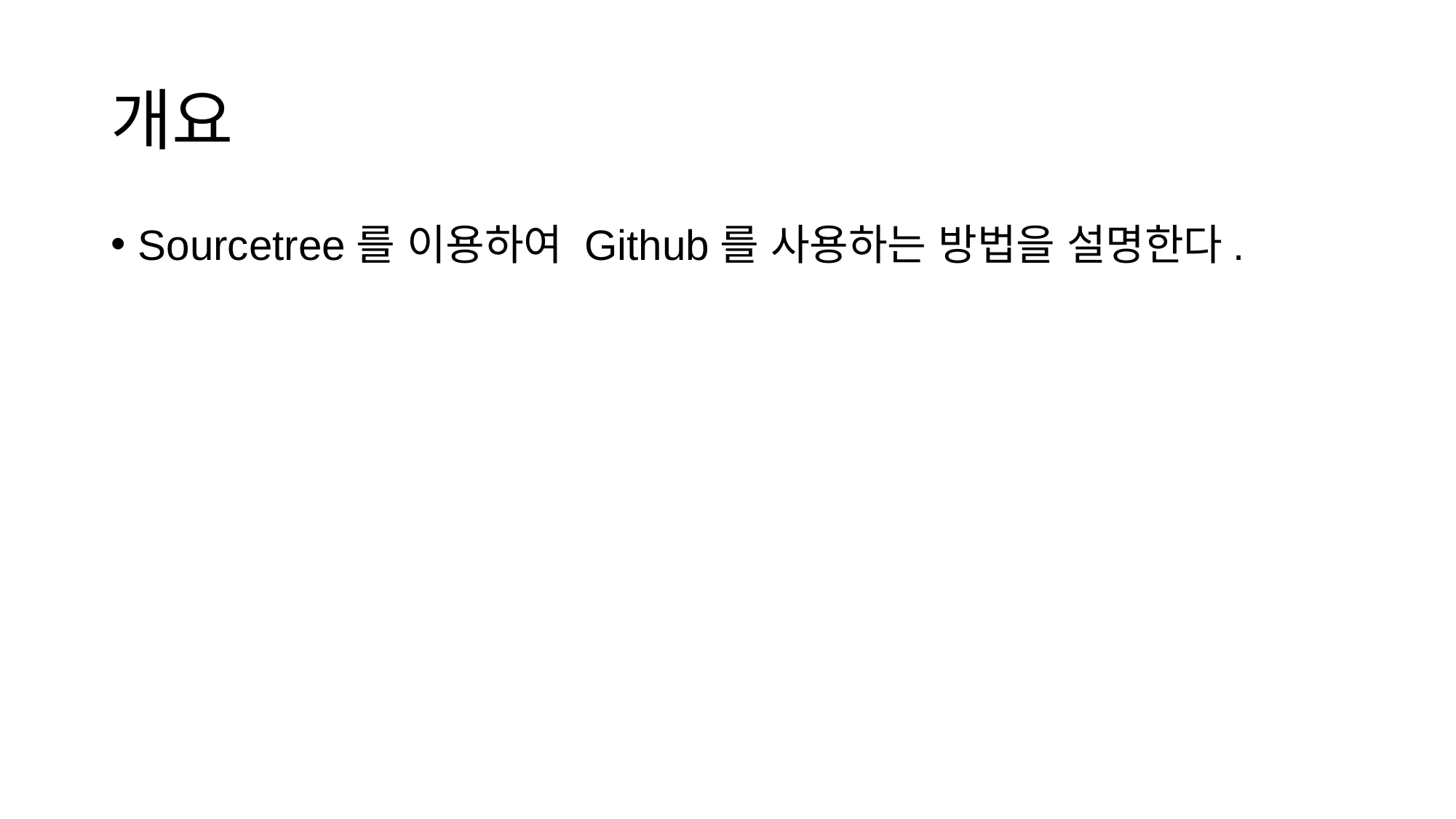

# 개요
Sourcetree를 이용하여 Github를 사용하는 방법을 설명한다.